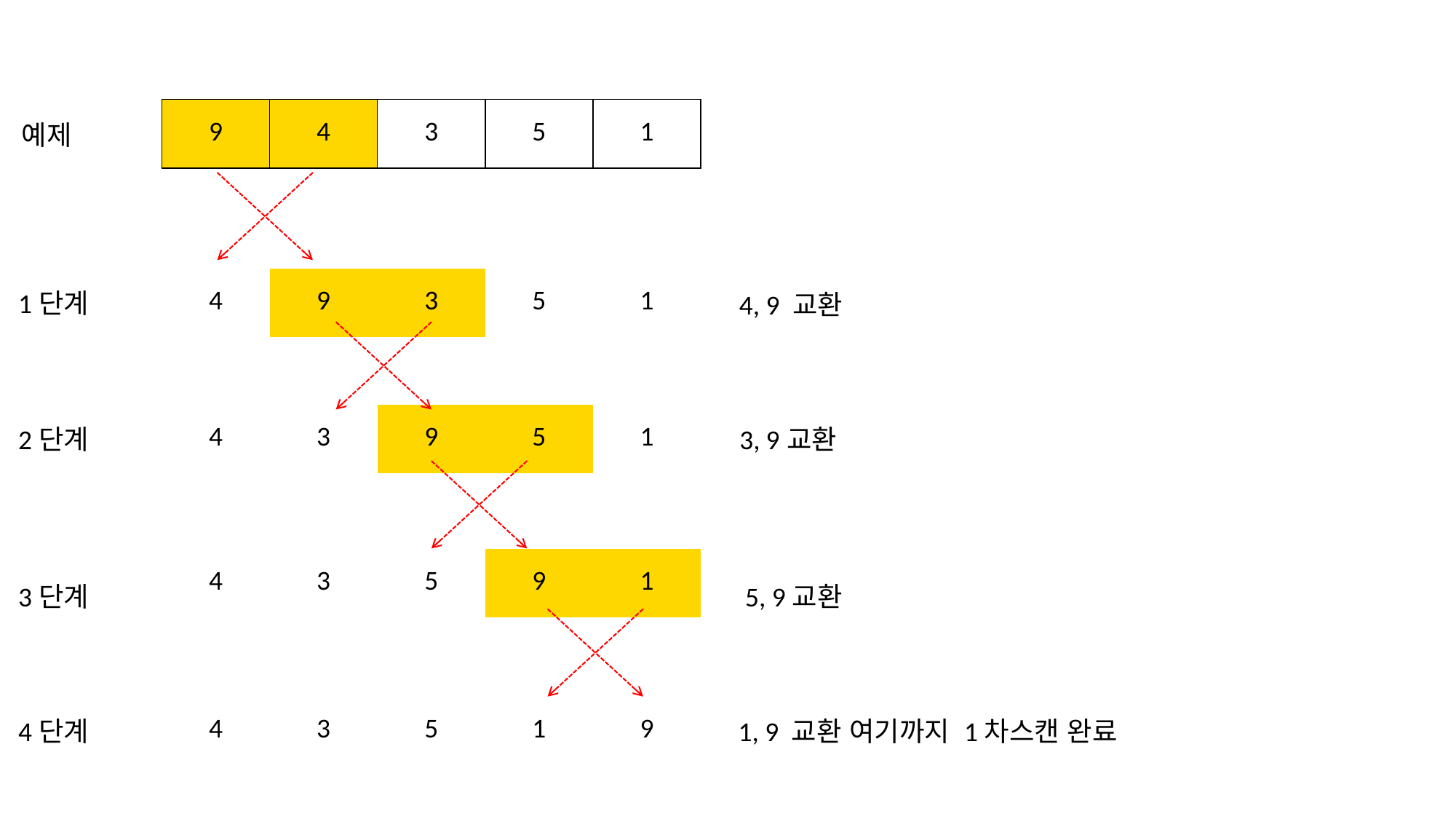

| 9 | 4 | 3 | 5 | 1 |
| --- | --- | --- | --- | --- |
예제
| 4 | 9 | 3 | 5 | 1 |
| --- | --- | --- | --- | --- |
1단계
4, 9 교환
| 4 | 3 | 9 | 5 | 1 |
| --- | --- | --- | --- | --- |
2단계
3, 9교환
| 4 | 3 | 5 | 9 | 1 |
| --- | --- | --- | --- | --- |
3단계
5, 9교환
| 4 | 3 | 5 | 1 | 9 |
| --- | --- | --- | --- | --- |
4단계
1, 9 교환 여기까지 1차스캔 완료